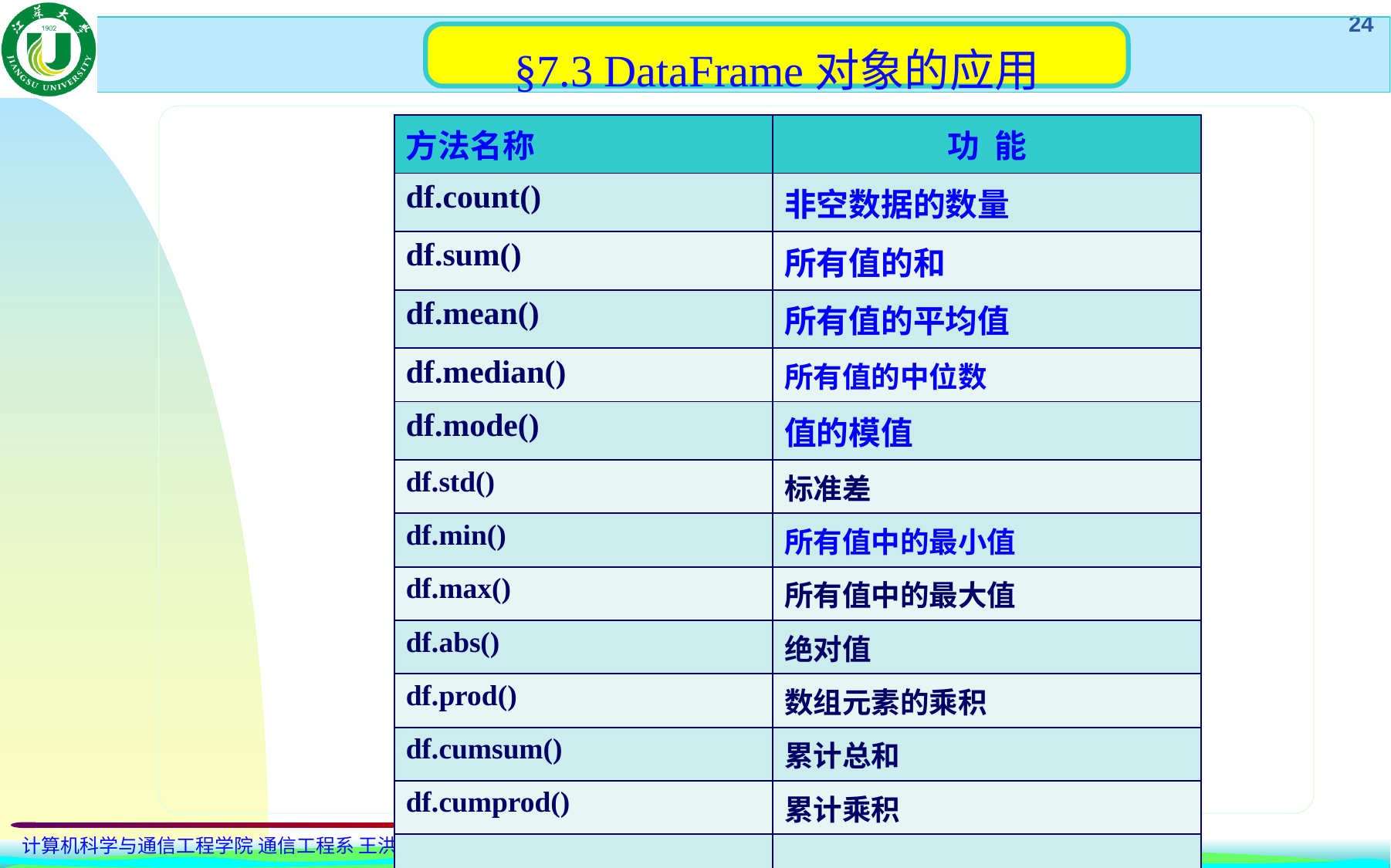

§7.3 DataFrame对象的应用
| 方法名称 | 功 能 |
| --- | --- |
| df.count() | 非空数据的数量 |
| df.sum() | 所有值的和 |
| df.mean() | 所有值的平均值 |
| df.median() | 所有值的中位数 |
| df.mode() | 值的模值 |
| df.std() | 标准差 |
| df.min() | 所有值中的最小值 |
| df.max() | 所有值中的最大值 |
| df.abs() | 绝对值 |
| df.prod() | 数组元素的乘积 |
| df.cumsum() | 累计总和 |
| df.cumprod() | 累计乘积 |
|  |  |